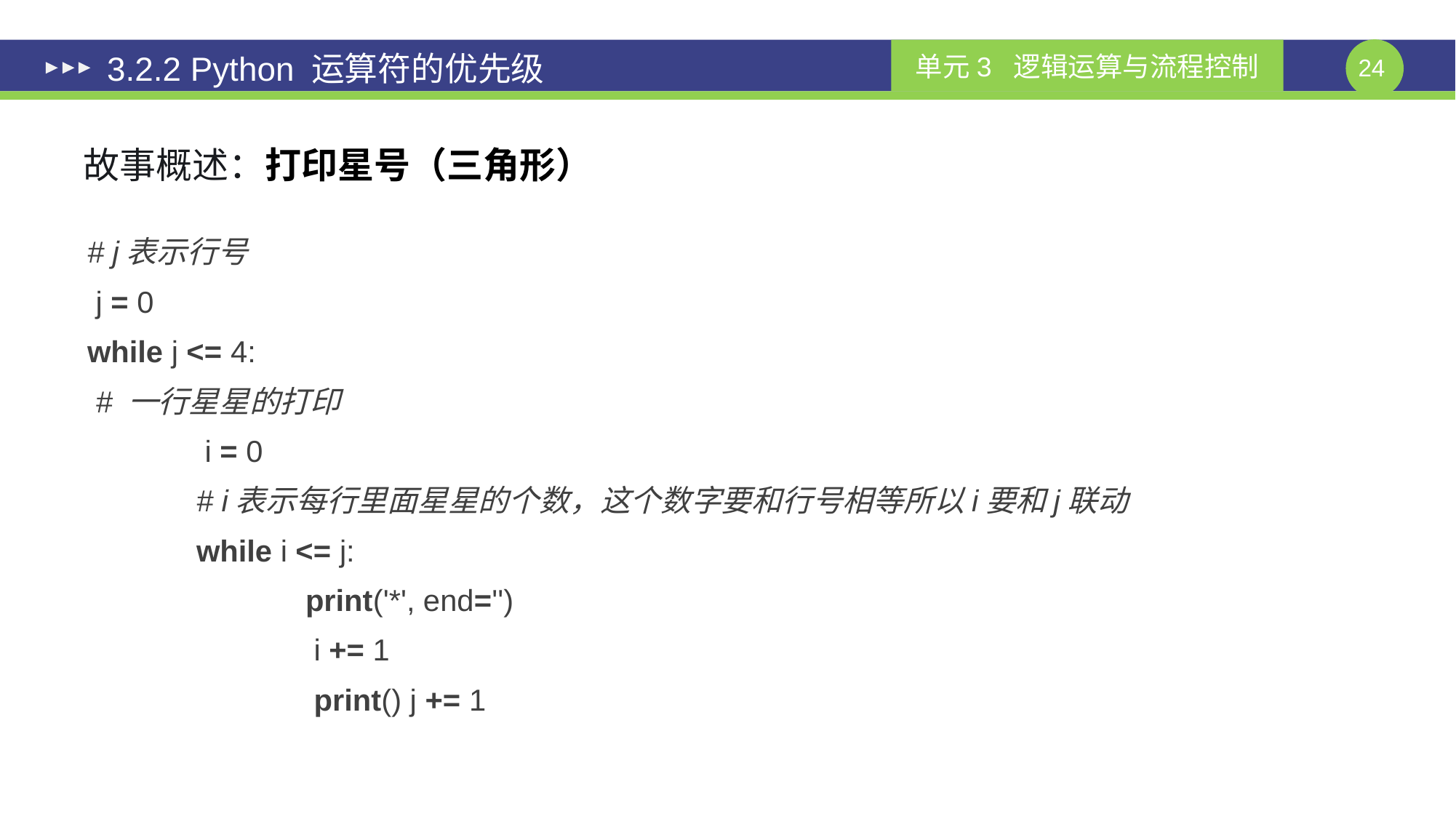

# 3.2.2 Python 运算符的优先级
故事概述：打印星号（三角形）
# j表示⾏号
 j = 0
while j <= 4:
 # ⼀⾏星星的打印
	 i = 0
	# i表示每⾏⾥⾯星星的个数，这个数字要和⾏号相等所以i要和j联动
	while i <= j:
		print('*', end='')
		 i += 1
		 print() j += 1